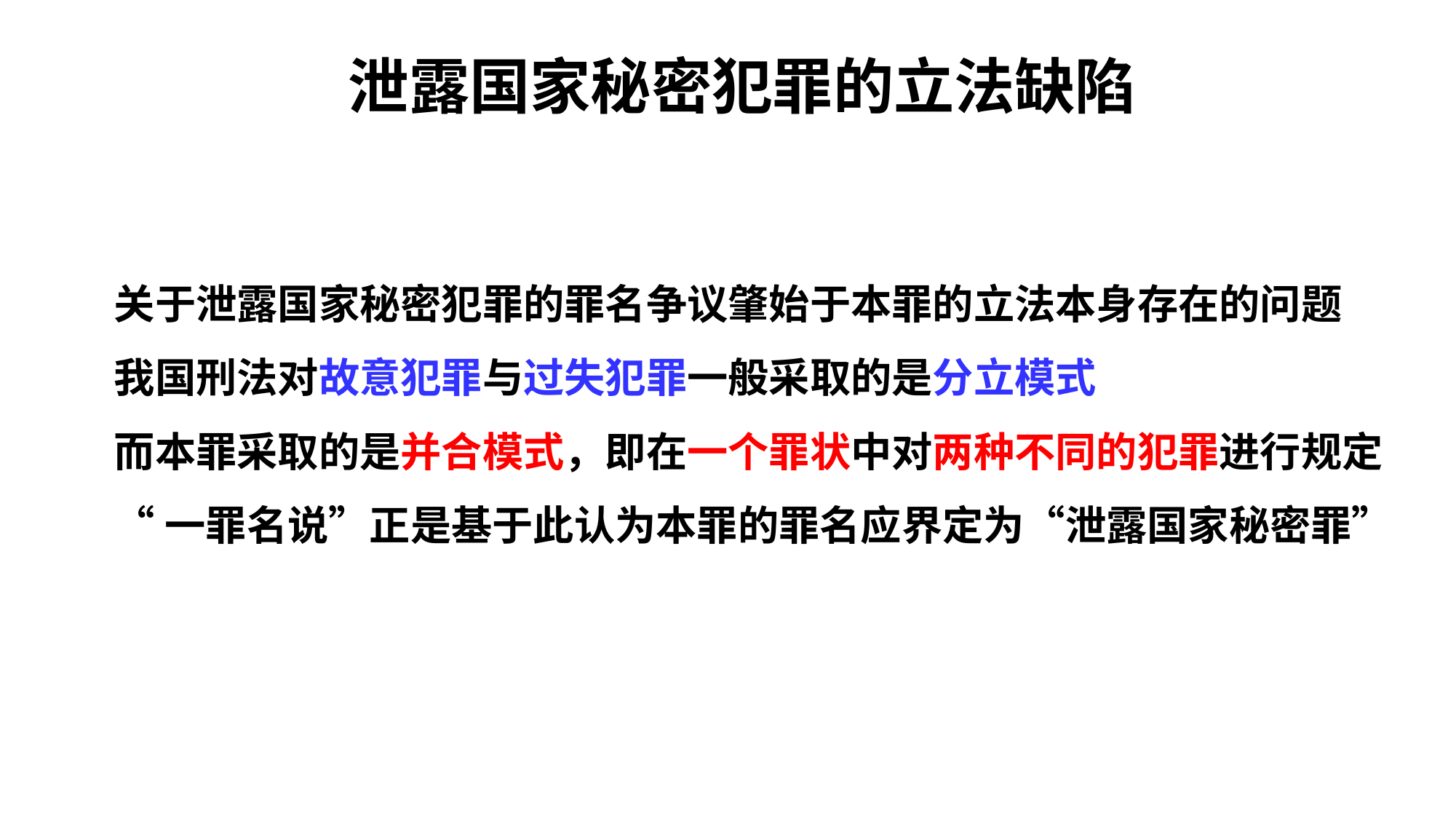

# 泄露国家秘密犯罪的立法缺陷
	关于泄露国家秘密犯罪的罪名争议肇始于本罪的立法本身存在的问题
	我国刑法对故意犯罪与过失犯罪一般采取的是分立模式
	而本罪采取的是并合模式，即在一个罪状中对两种不同的犯罪进行规定
	“一罪名说”正是基于此认为本罪的罪名应界定为“泄露国家秘密罪”